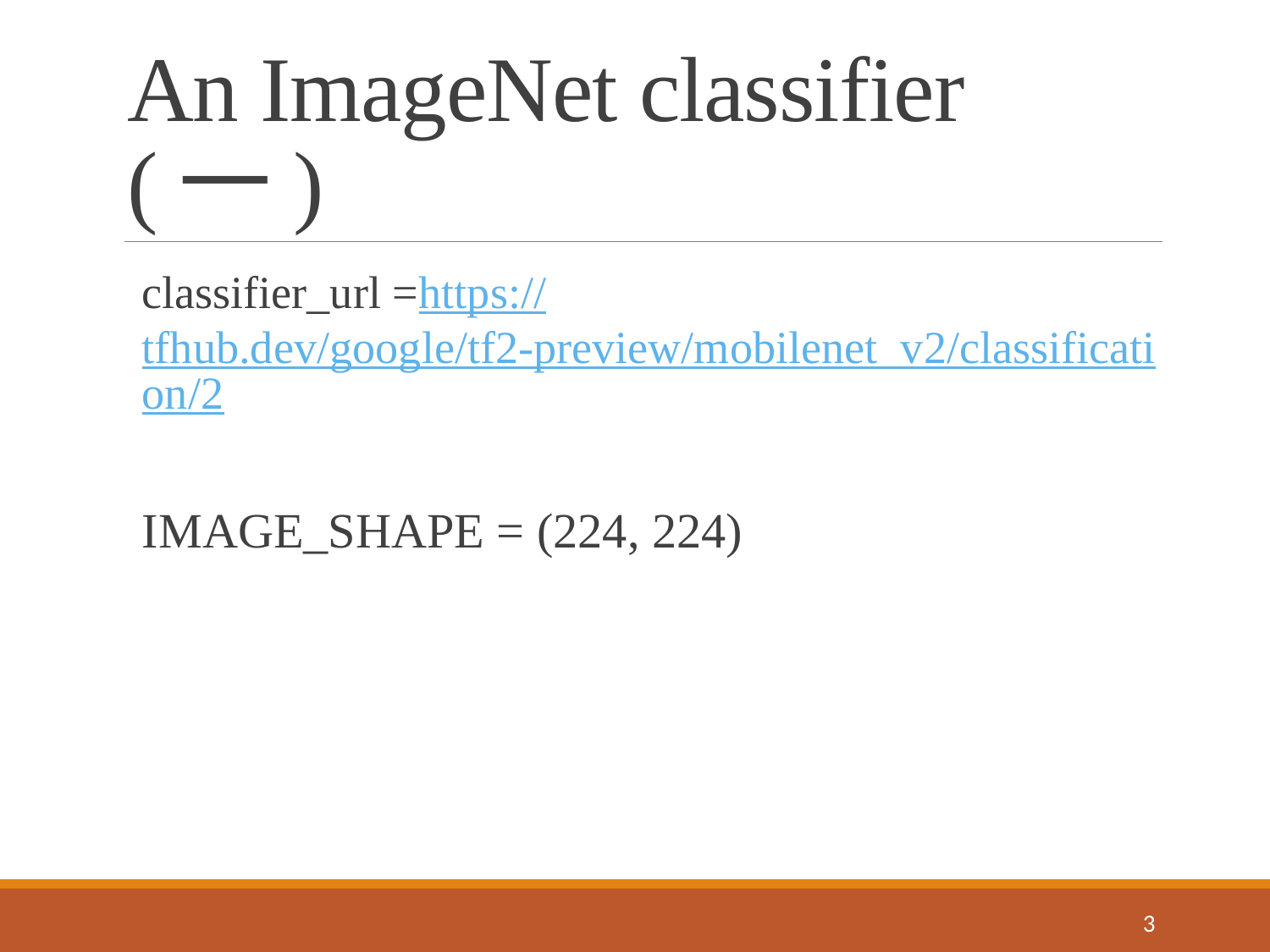

# An ImageNet classifier(一)
classifier_url =https://tfhub.dev/google/tf2-preview/mobilenet_v2/classification/2

IMAGE_SHAPE = (224, 224)

3